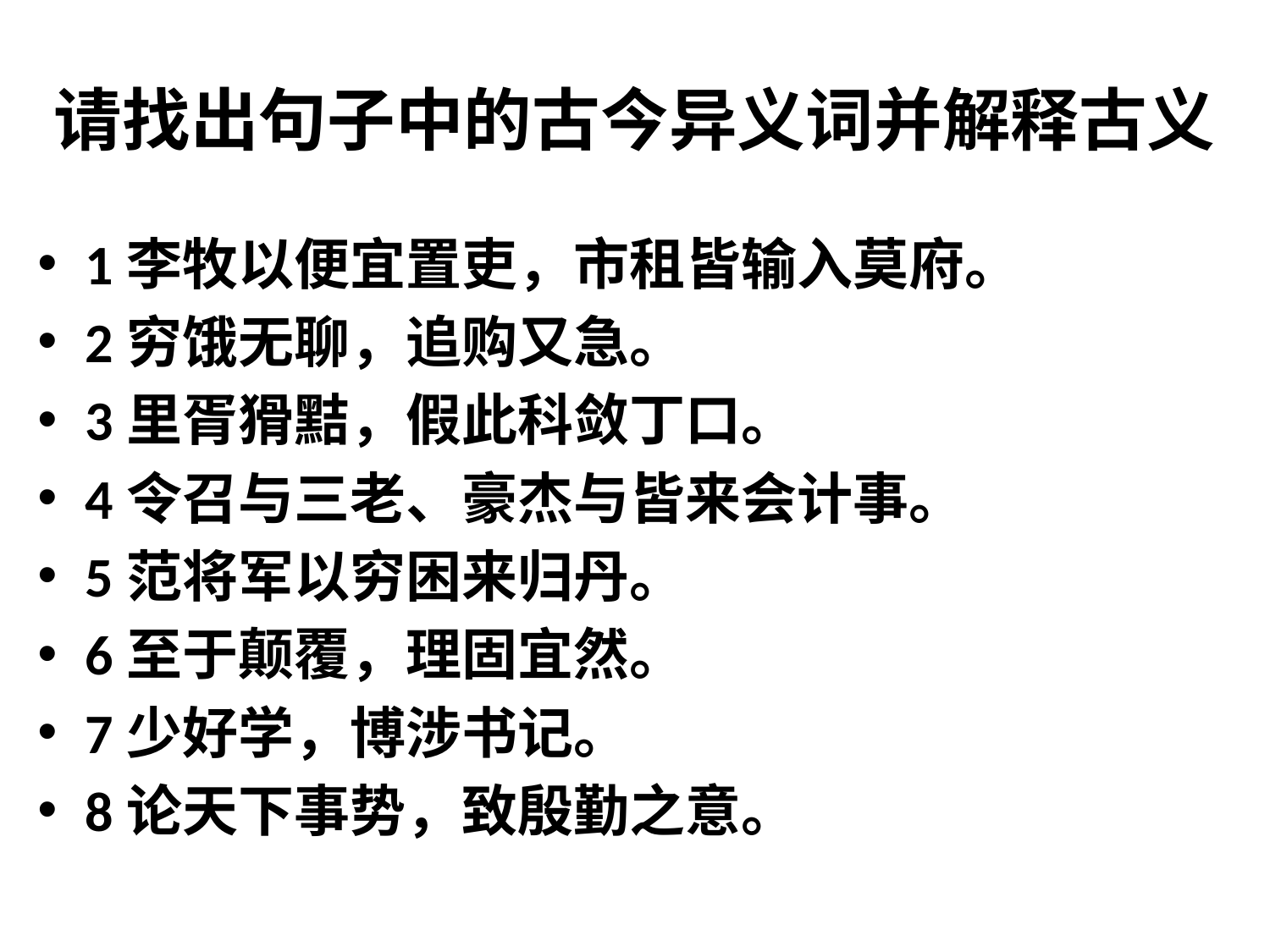

# 请找出句子中的古今异义词并解释古义
1李牧以便宜置吏，市租皆输入莫府。
2穷饿无聊，追购又急。
3里胥猾黠，假此科敛丁口。
4令召与三老、豪杰与皆来会计事。
5范将军以穷困来归丹。
6至于颠覆，理固宜然。
7少好学，博涉书记。
8论天下事势，致殷勤之意。